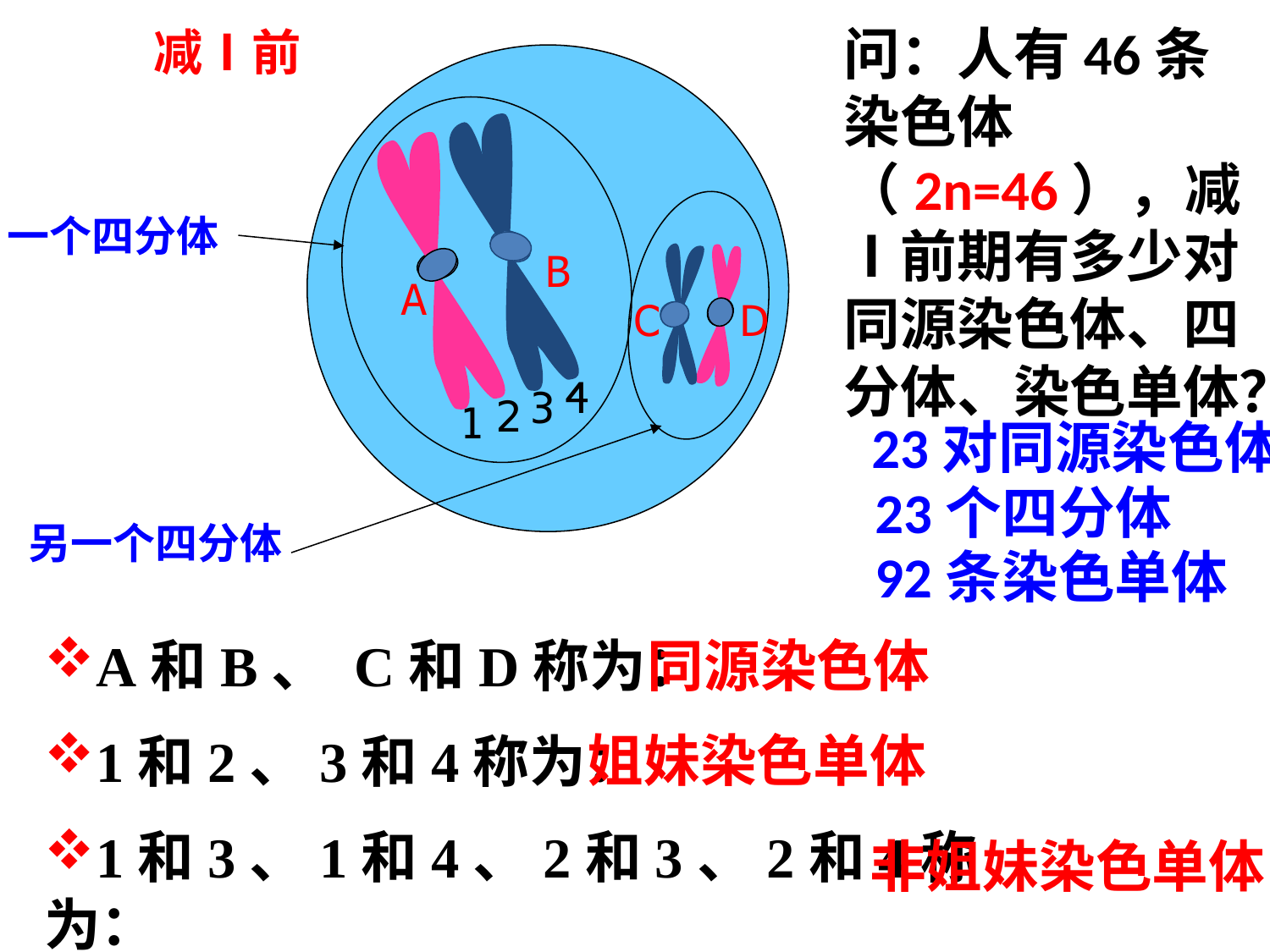

问：人有46条染色体（2n=46），减Ⅰ前期有多少对同源染色体、四分体、染色单体？
减Ⅰ前

一个四分体

另一个四分体
B

A
C
D
4
3
2
1
23对同源染色体
23个四分体
92条染色单体
A和B、 C和D称为：
1和2、3和4称为：
1和3、1和4、2和3、2和4称为：
同源染色体
姐妹染色单体
非姐妹染色单体